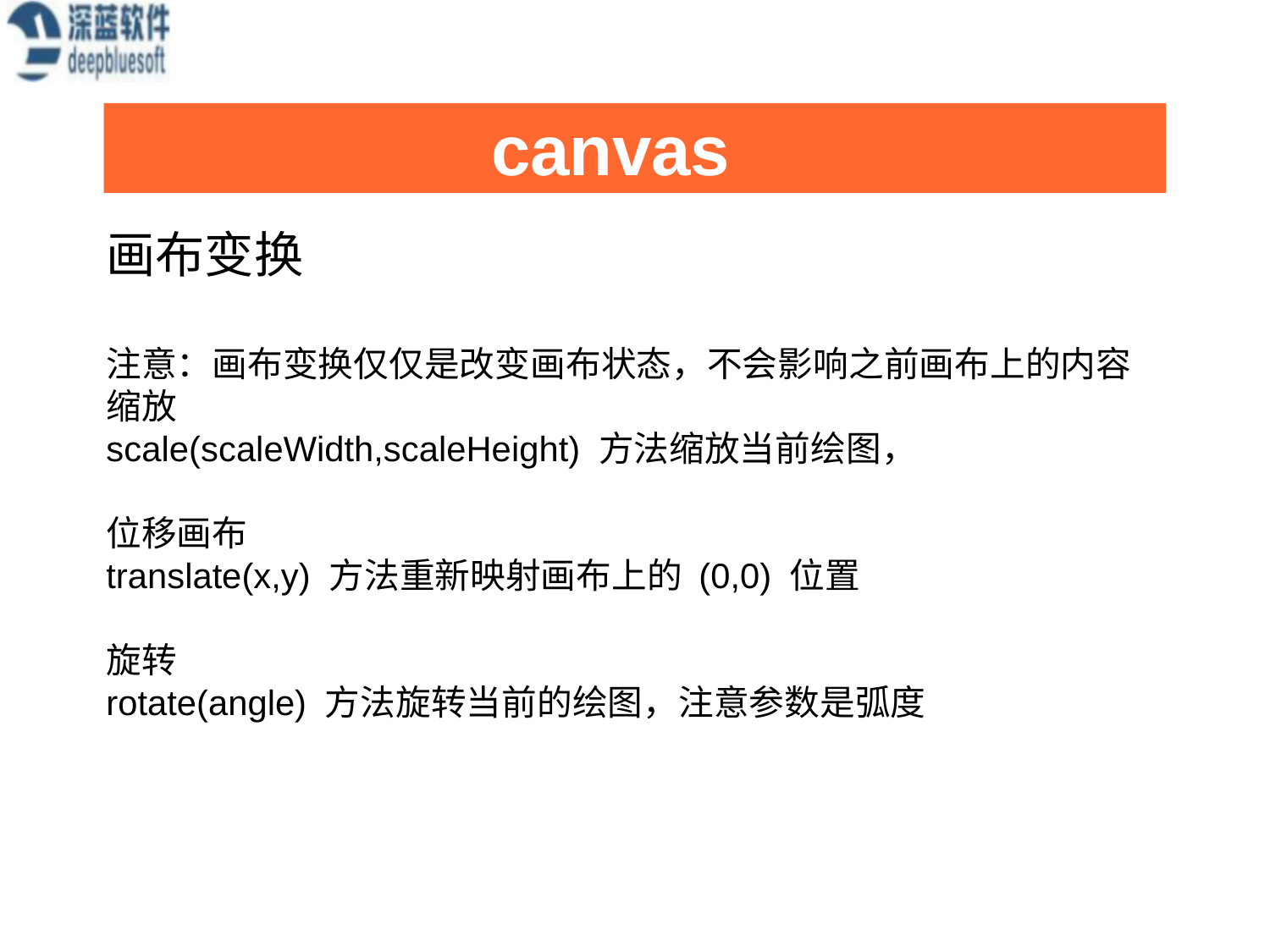

canvas

画布变换

注意：画布变换仅仅是改变画布状态，不会影响之前画布上的内容
缩放
scale(scaleWidth,scaleHeight) 方法缩放当前绘图，

位移画布
translate(x,y) 方法重新映射画布上的 (0,0) 位置

旋转
rotate(angle) 方法旋转当前的绘图，注意参数是弧度